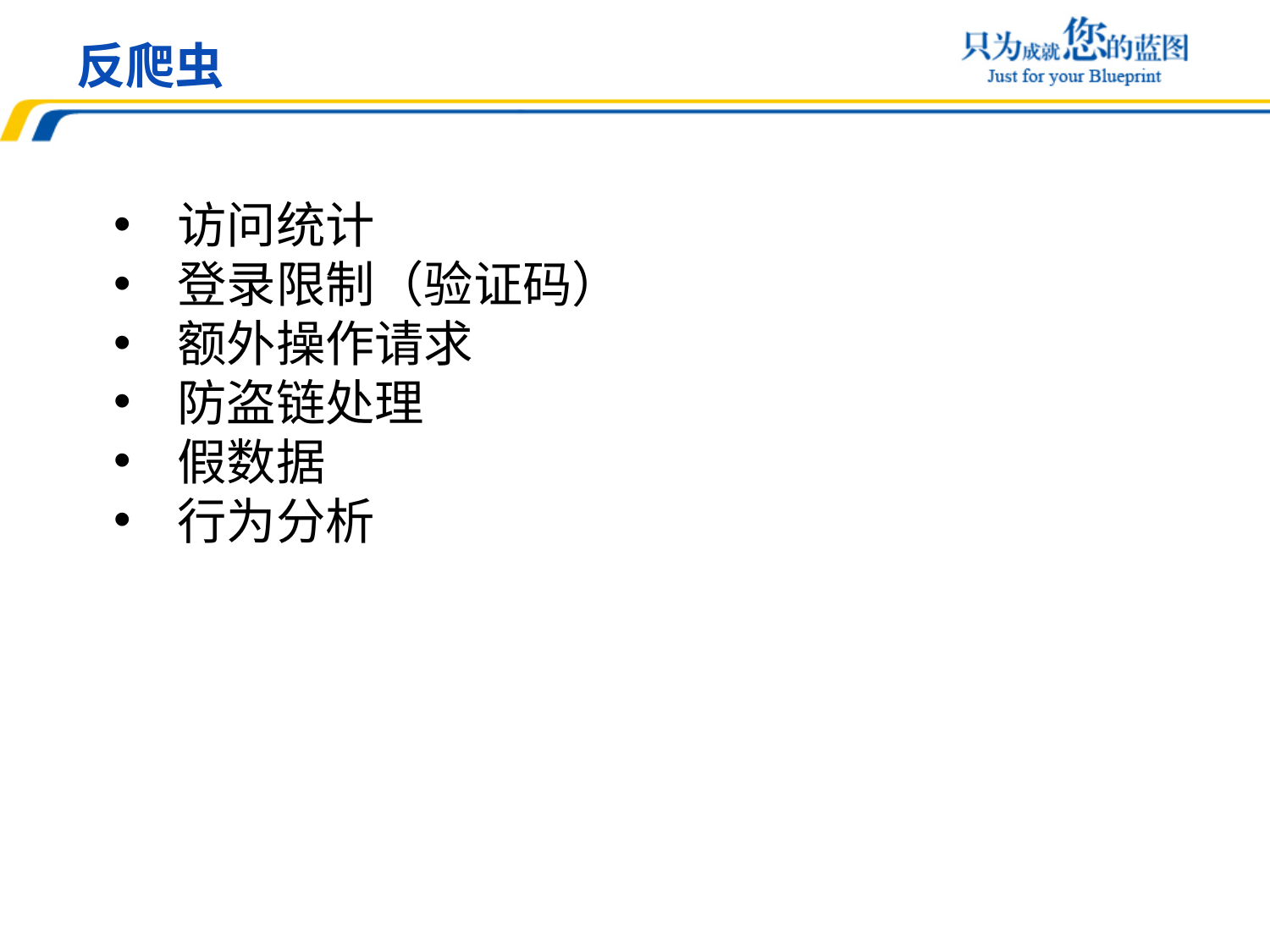

反爬虫
访问统计
登录限制（验证码）
额外操作请求
防盗链处理
假数据
行为分析